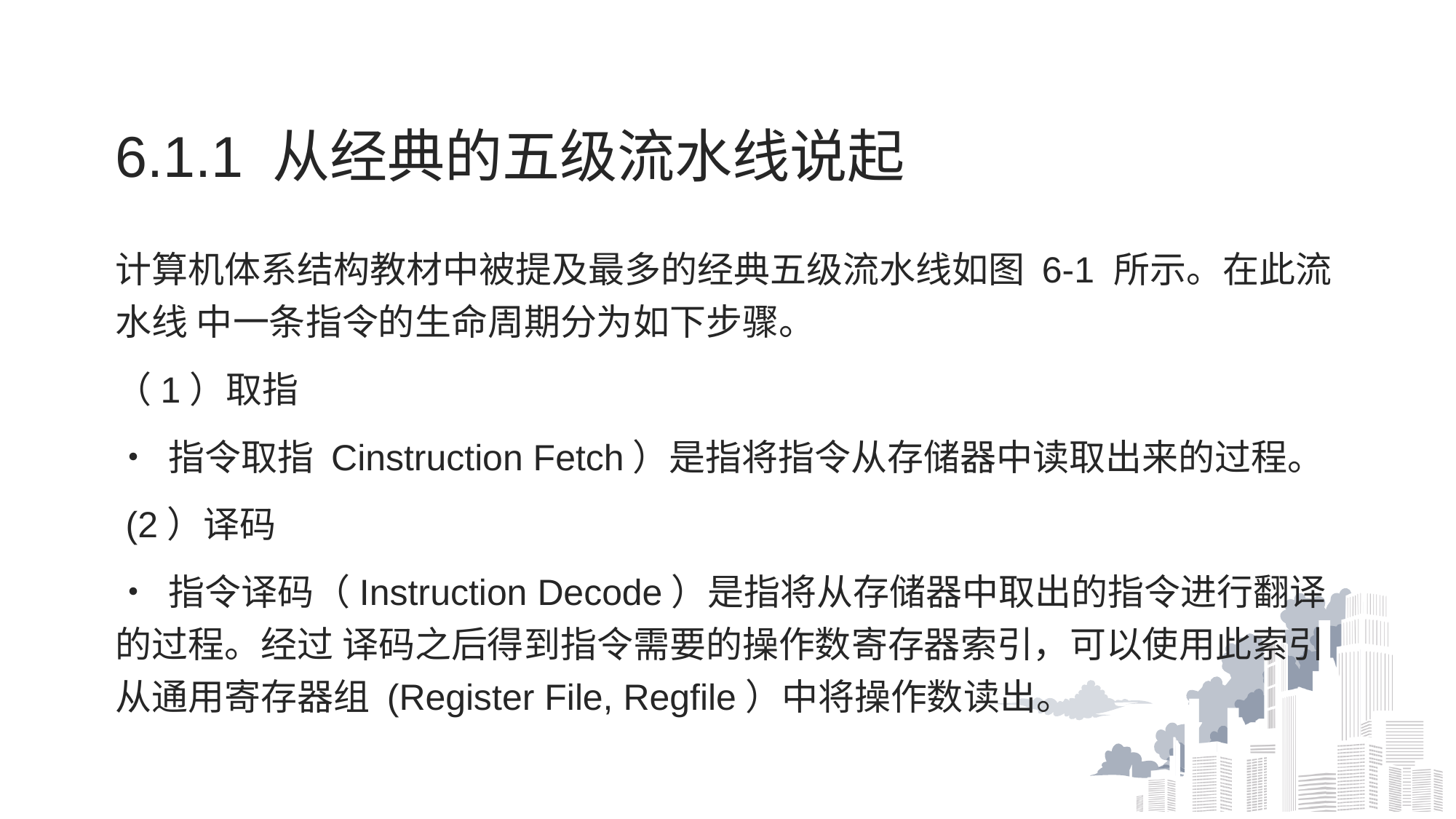

6.1.1 从经典的五级流水线说起
计算机体系结构教材中被提及最多的经典五级流水线如图 6-1 所示。在此流水线 中一条指令的生命周期分为如下步骤。
（1）取指
• 指令取指 Cinstruction Fetch）是指将指令从存储器中读取出来的过程。
 (2）译码
• 指令译码（Instruction Decode）是指将从存储器中取出的指令进行翻译的过程。经过 译码之后得到指令需要的操作数寄存器索引，可以使用此索引从通用寄存器组 (Register File, Regfile）中将操作数读出。